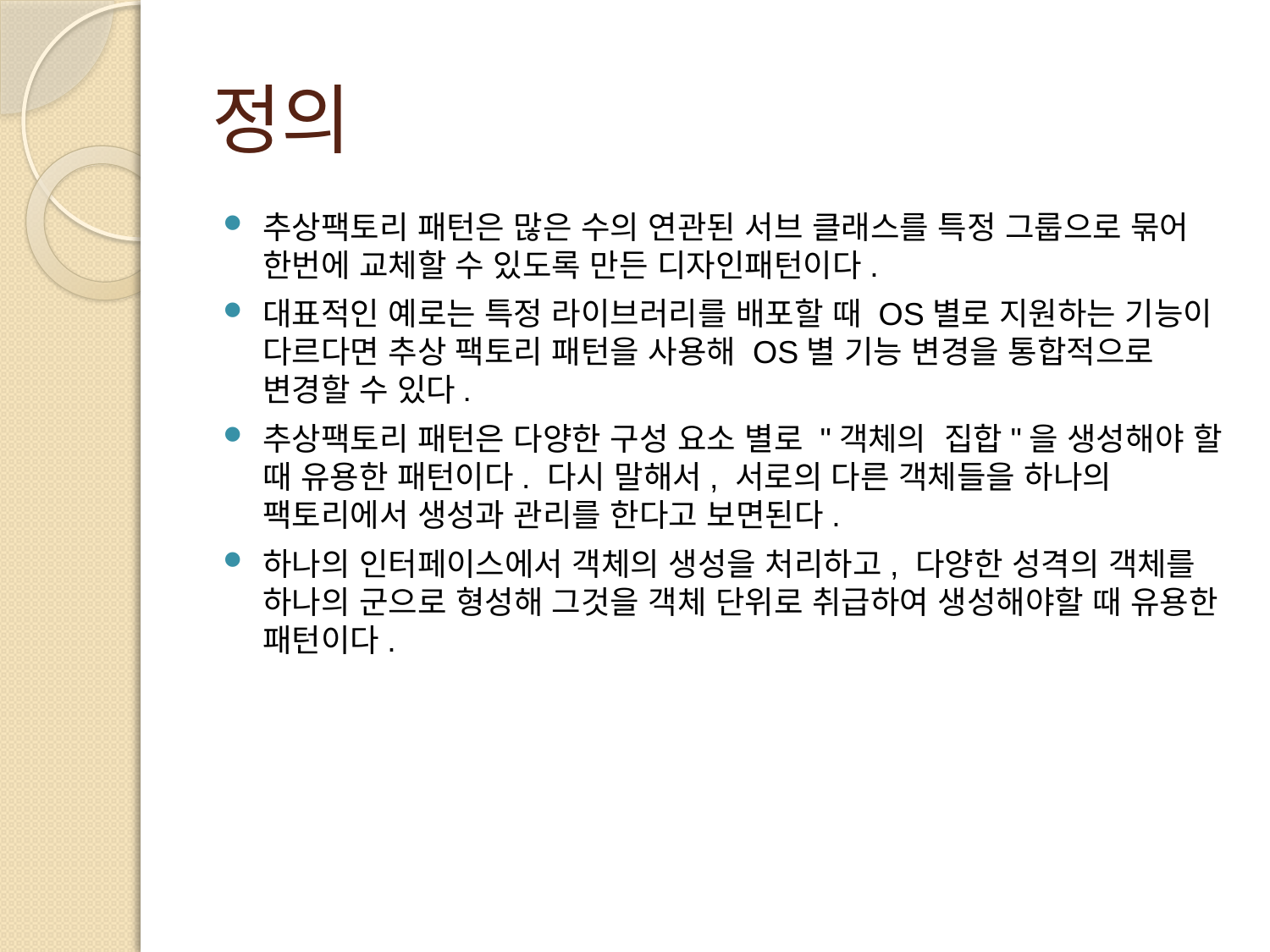

# 정의
추상팩토리 패턴은 많은 수의 연관된 서브 클래스를 특정 그룹으로 묶어 한번에 교체할 수 있도록 만든 디자인패턴이다.
대표적인 예로는 특정 라이브러리를 배포할 때 OS별로 지원하는 기능이 다르다면 추상 팩토리 패턴을 사용해 OS별 기능 변경을 통합적으로 변경할 수 있다.
추상팩토리 패턴은 다양한 구성 요소 별로 "객체의  집합"을 생성해야 할 때 유용한 패턴이다. 다시 말해서, 서로의 다른 객체들을 하나의 팩토리에서 생성과 관리를 한다고 보면된다.
하나의 인터페이스에서 객체의 생성을 처리하고, 다양한 성격의 객체를 하나의 군으로 형성해 그것을 객체 단위로 취급하여 생성해야할 때 유용한 패턴이다.